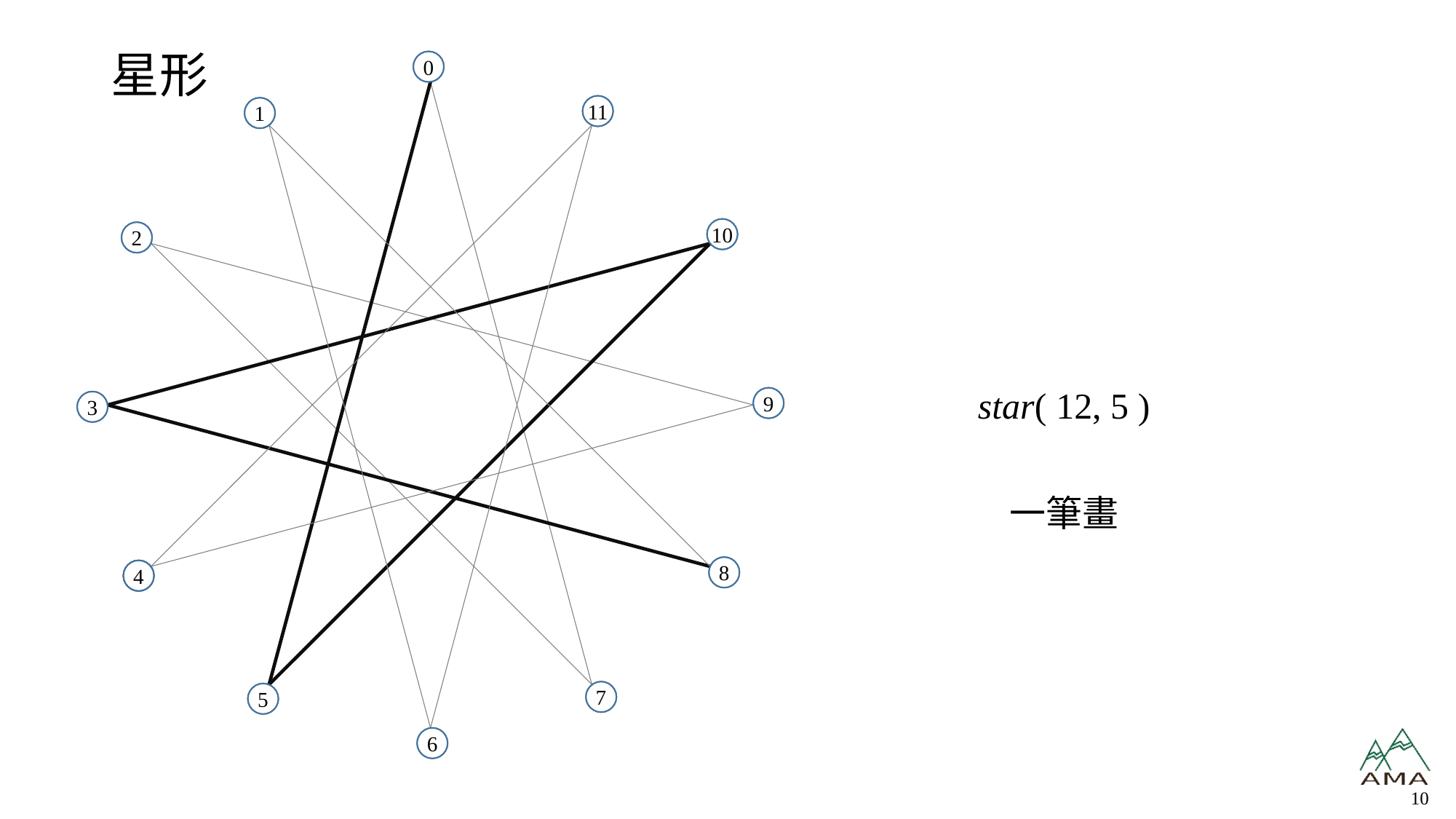

# 星形
1
0
1
11
1
1
1
10
1
2
1
9
1
3
1
8
1
4
4
4
1
7
5
5
1
6
star( 12, 5 )
一筆畫
10